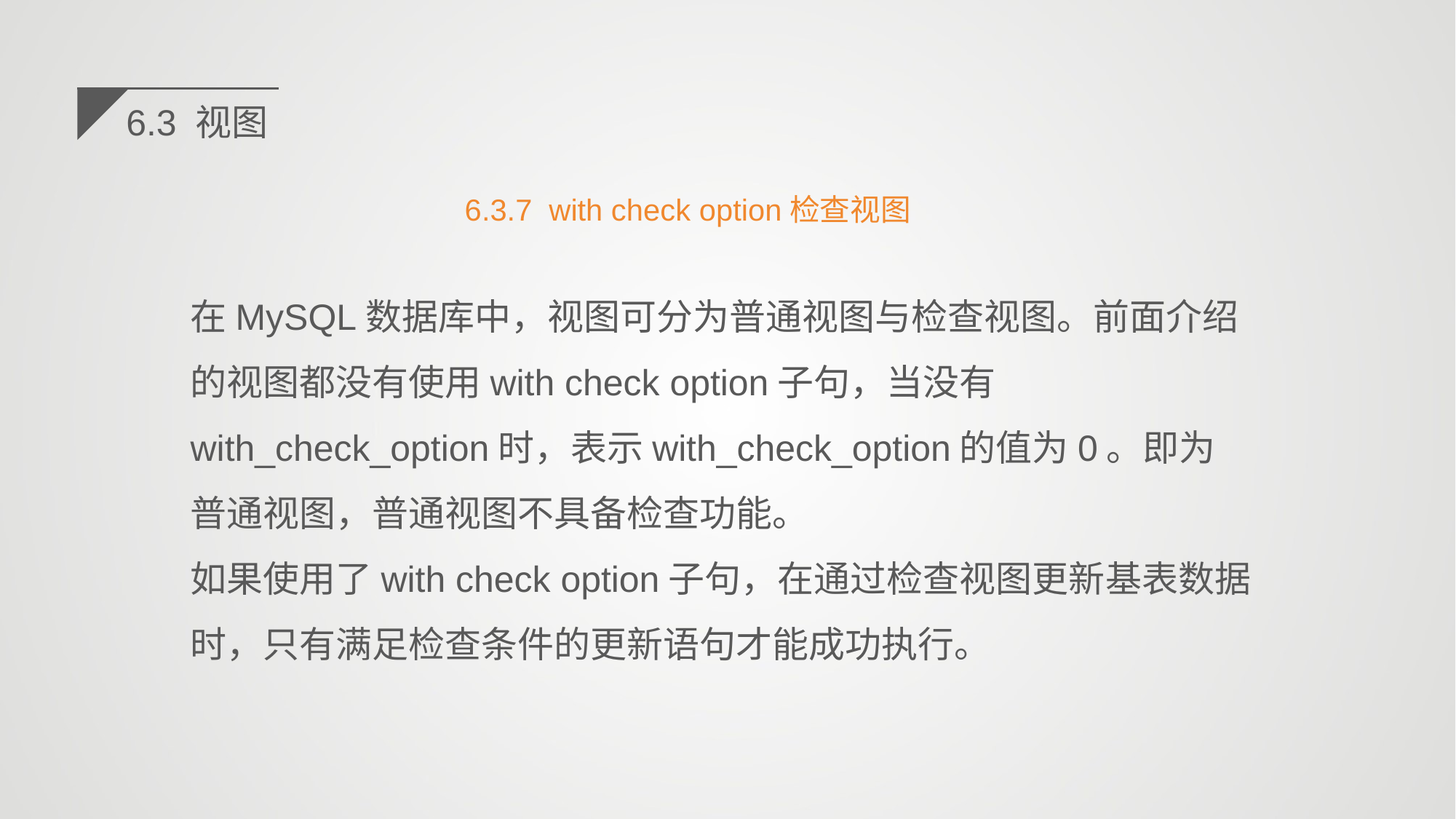

6.3 视图

6.3.7  with check option检查视图
在MySQL数据库中，视图可分为普通视图与检查视图。前面介绍的视图都没有使用with check option子句，当没有with_check_option时，表示with_check_option的值为0。即为普通视图，普通视图不具备检查功能。
如果使用了with check option子句，在通过检查视图更新基表数据时，只有满足检查条件的更新语句才能成功执行。